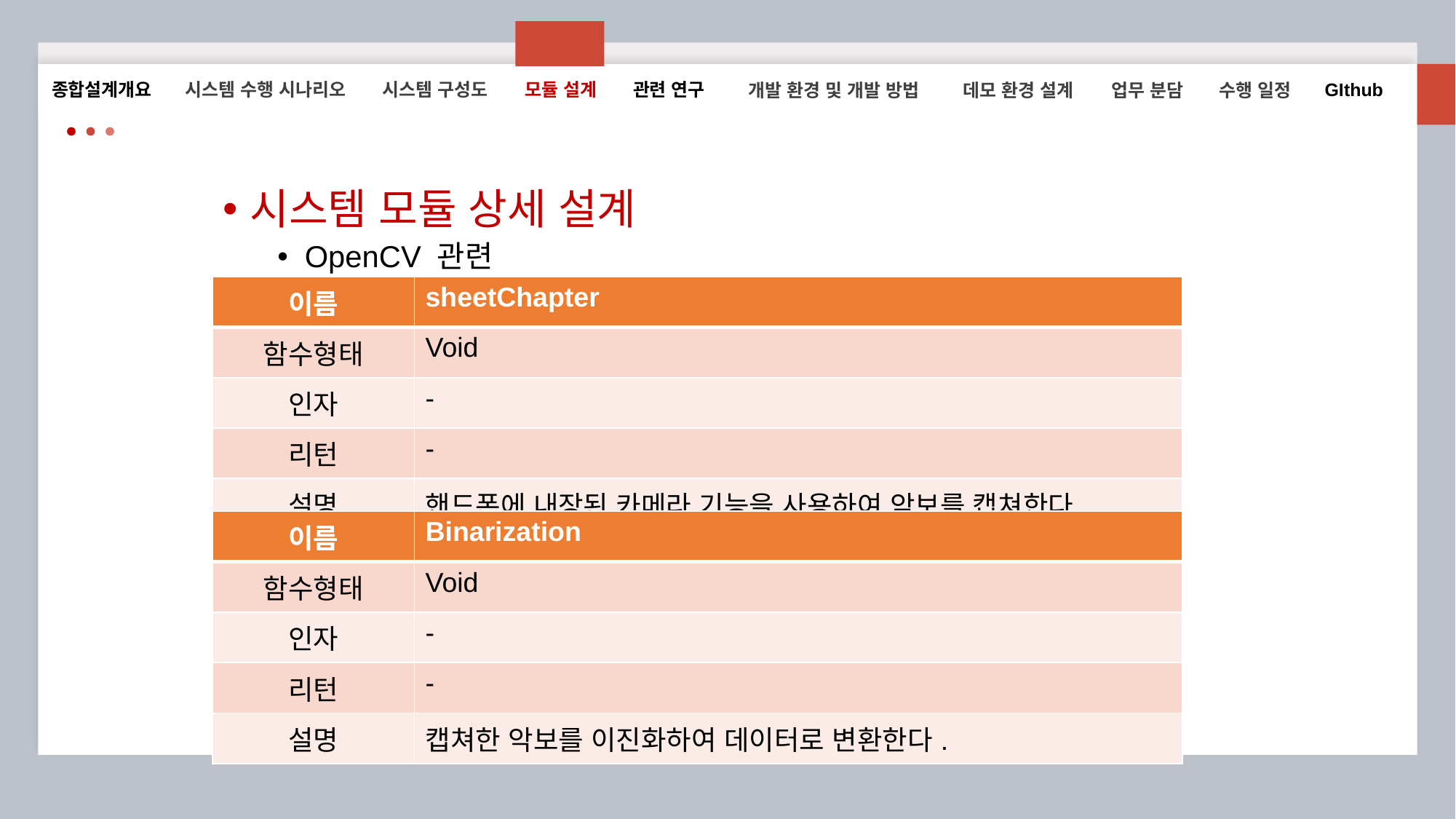

시스템 수행 시나리오
시스템 구성도
모듈 설계
관련 연구
GIthub
종합설계개요
개발 환경 및 개발 방법
데모 환경 설계
업무 분담
수행 일정

시스템 모듈 상세 설계
OpenCV 관련

| 이름 | sheetChapter |
| --- | --- |
| 함수형태 | Void |
| 인자 | - |
| 리턴 | - |
| 설명 | 핸드폰에 내장된 카메라 기능을 사용하여 악보를 캡쳐한다. |
| 이름 | Binarization |
| --- | --- |
| 함수형태 | Void |
| 인자 | - |
| 리턴 | - |
| 설명 | 캡쳐한 악보를 이진화하여 데이터로 변환한다. |